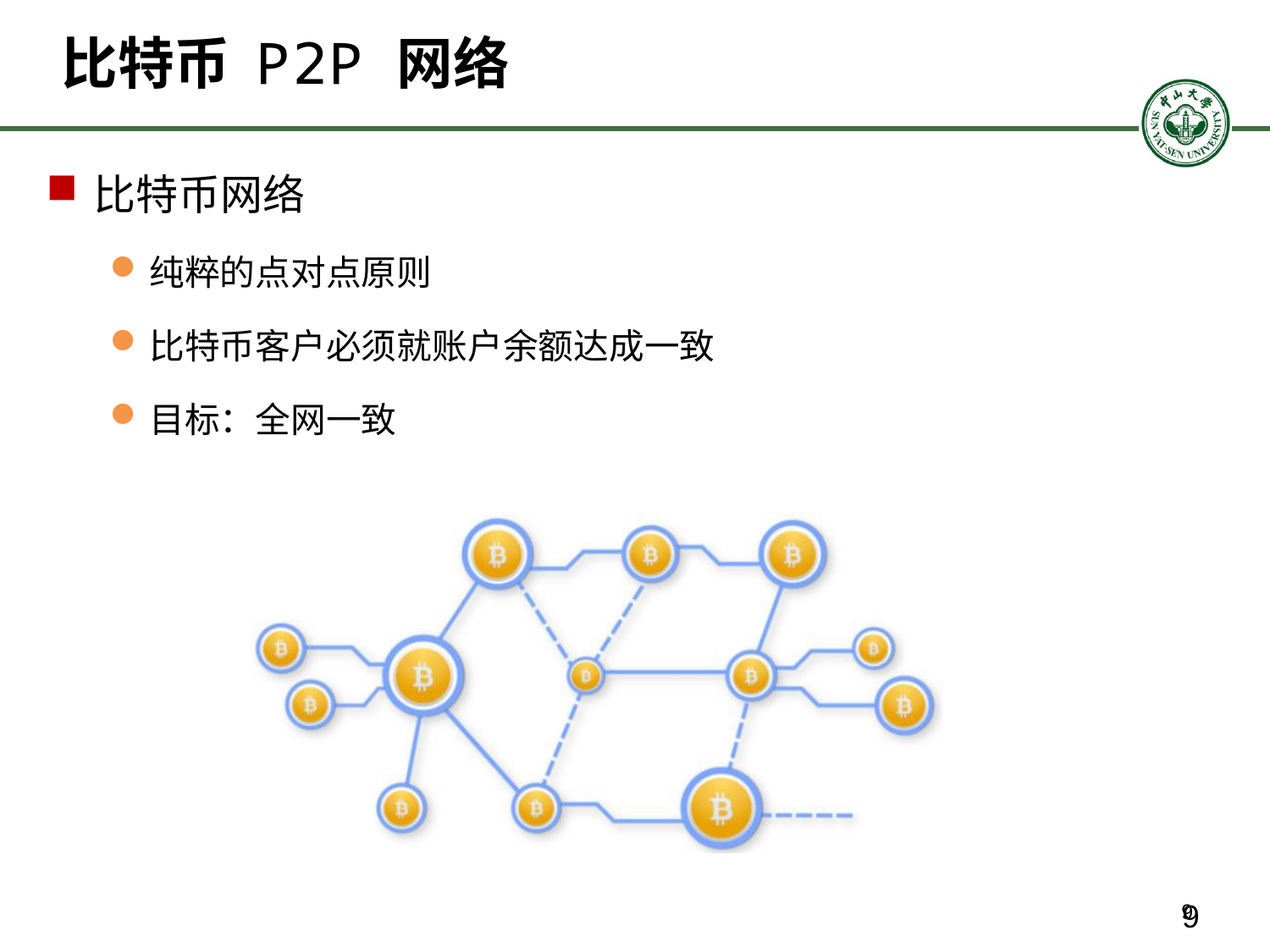

# 比特币 P2P 网络
比特币网络
纯粹的点对点原则
比特币客户必须就账户余额达成一致
目标：全网一致

9